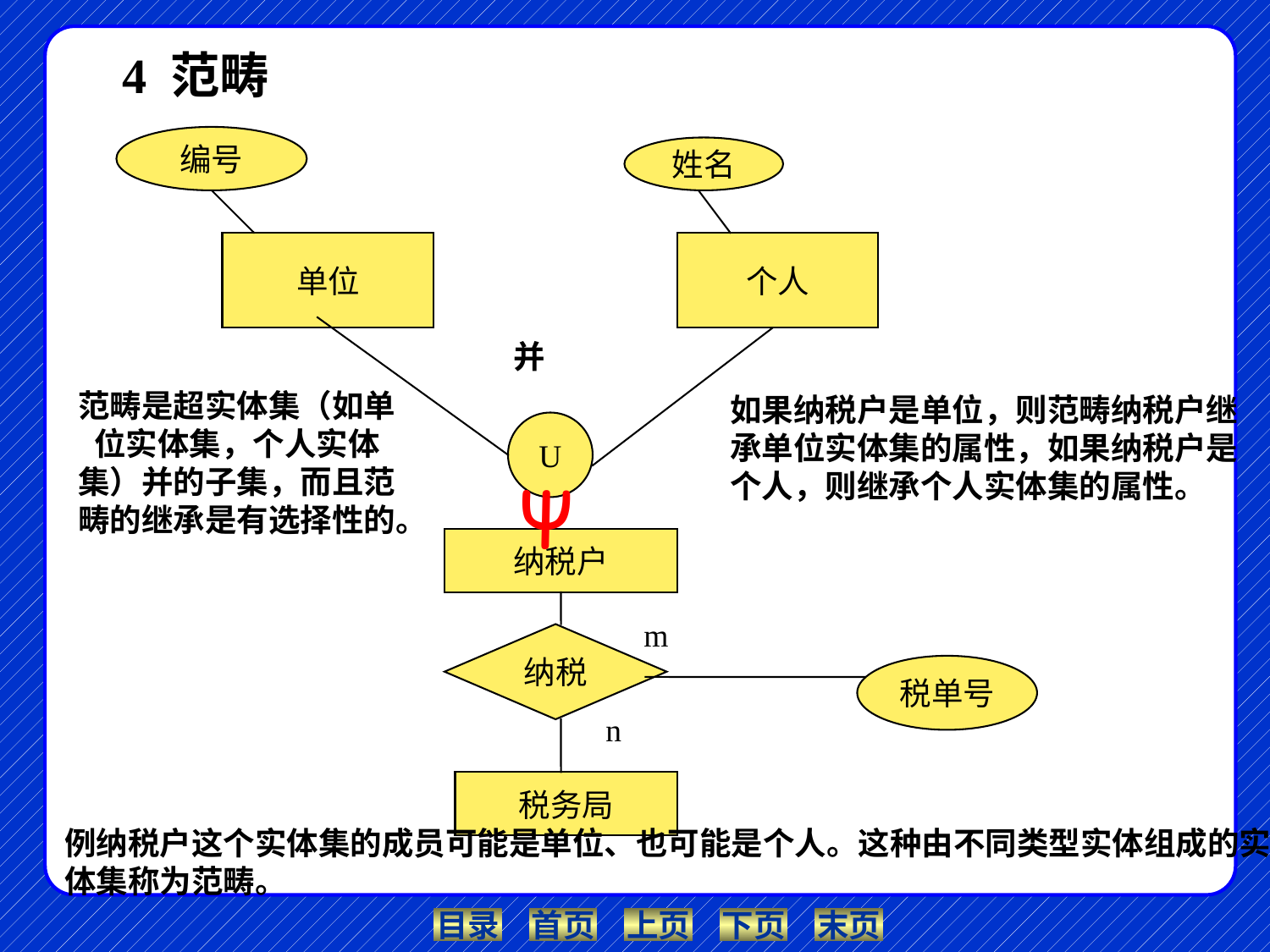

An Introduction to Database Systenm

4 范畴

编号
姓名

单位
个人

并
范畴是超实体集（如单位实体集，个人实体集）并的子集，而且范畴的继承是有选择性的。
如果纳税户是单位，则范畴纳税户继承单位实体集的属性，如果纳税户是个人，则继承个人实体集的属性。
U
Ψ
纳税户

m
纳税
税单号

n

税务局
例纳税户这个实体集的成员可能是单位、也可能是个人。这种由不同类型实体组成的实体集称为范畴。